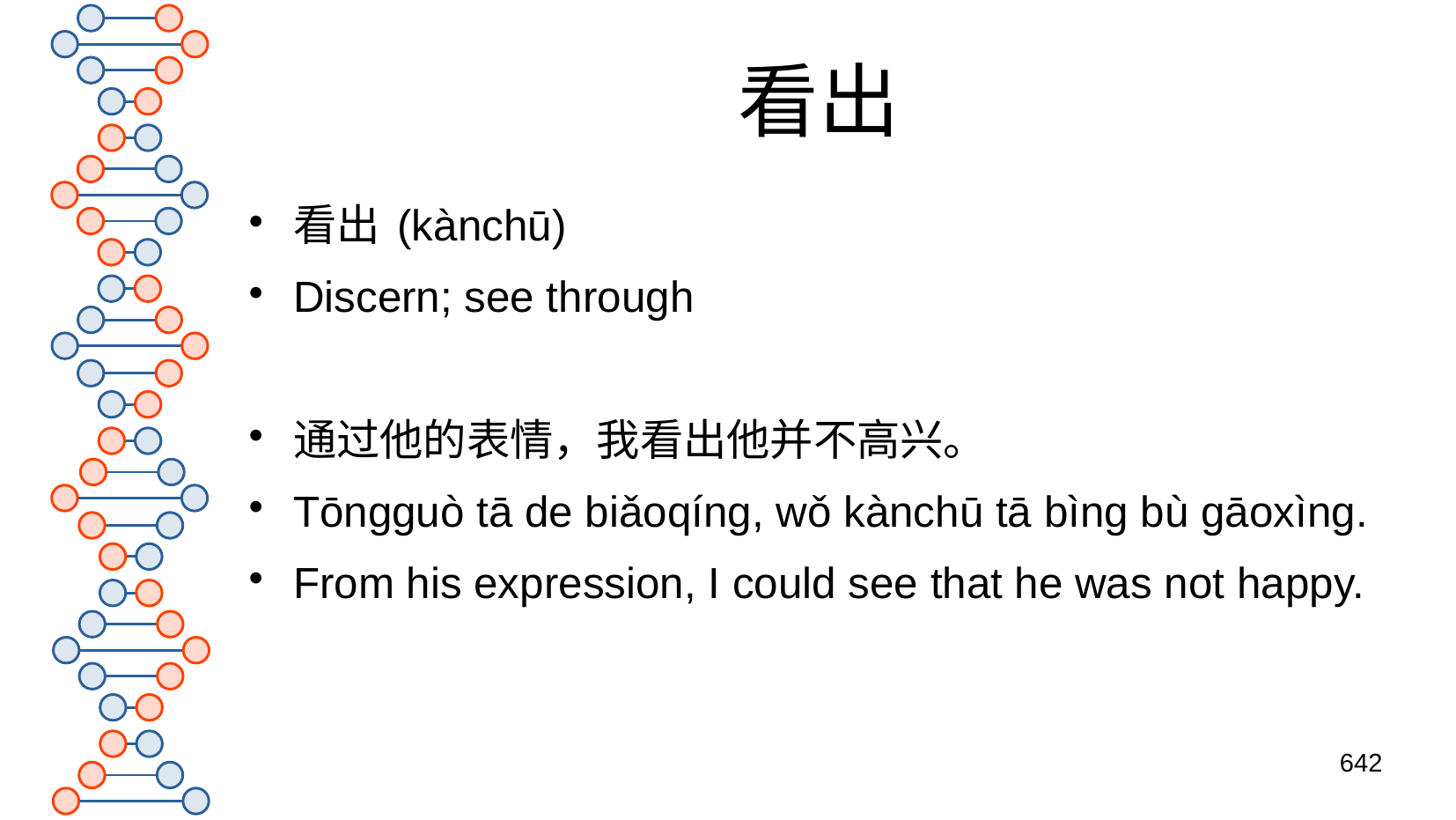

# 看出
看出 (kànchū)
Discern; see through

通过他的表情，我看出他并不高兴。
Tōngguò tā de biǎoqíng, wǒ kànchū tā bìng bù gāoxìng.
From his expression, I could see that he was not happy.
642